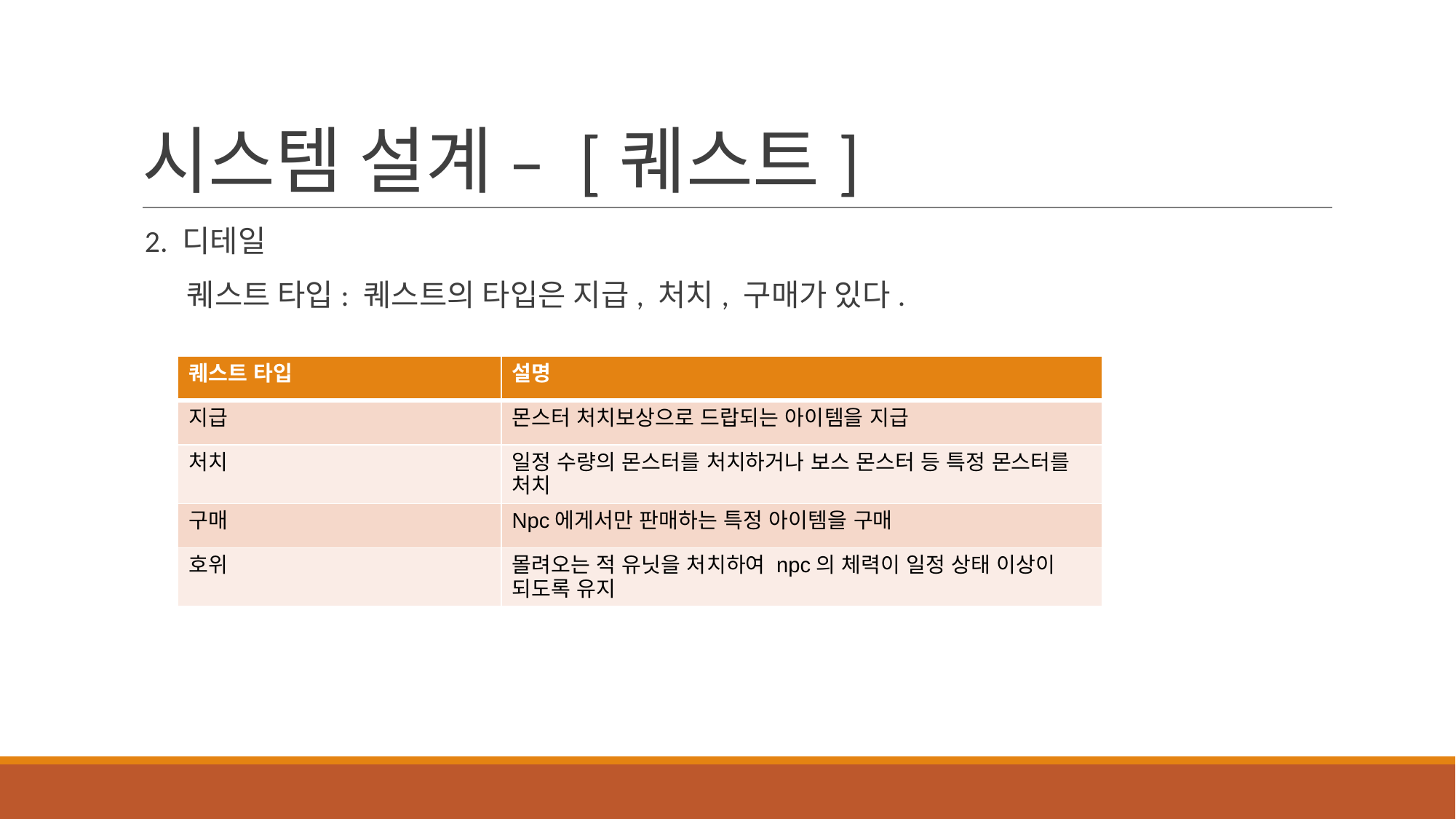

# 시스템 설계 – [퀘스트]
  2. 디테일
       퀘스트 타입: 퀘스트의 타입은 지급, 처치, 구매가 있다.

| 퀘스트 타입 | 설명 |
| --- | --- |
| 지급 | 몬스터 처치보상으로 드랍되는 아이템을 지급 |
| 처치 | 일정 수량의 몬스터를 처치하거나 보스 몬스터 등 특정 몬스터를 처치 |
| 구매 | Npc에게서만 판매하는 특정 아이템을 구매 |
| 호위 | 몰려오는 적 유닛을 처치하여 npc의 체력이 일정 상태 이상이 되도록 유지 |